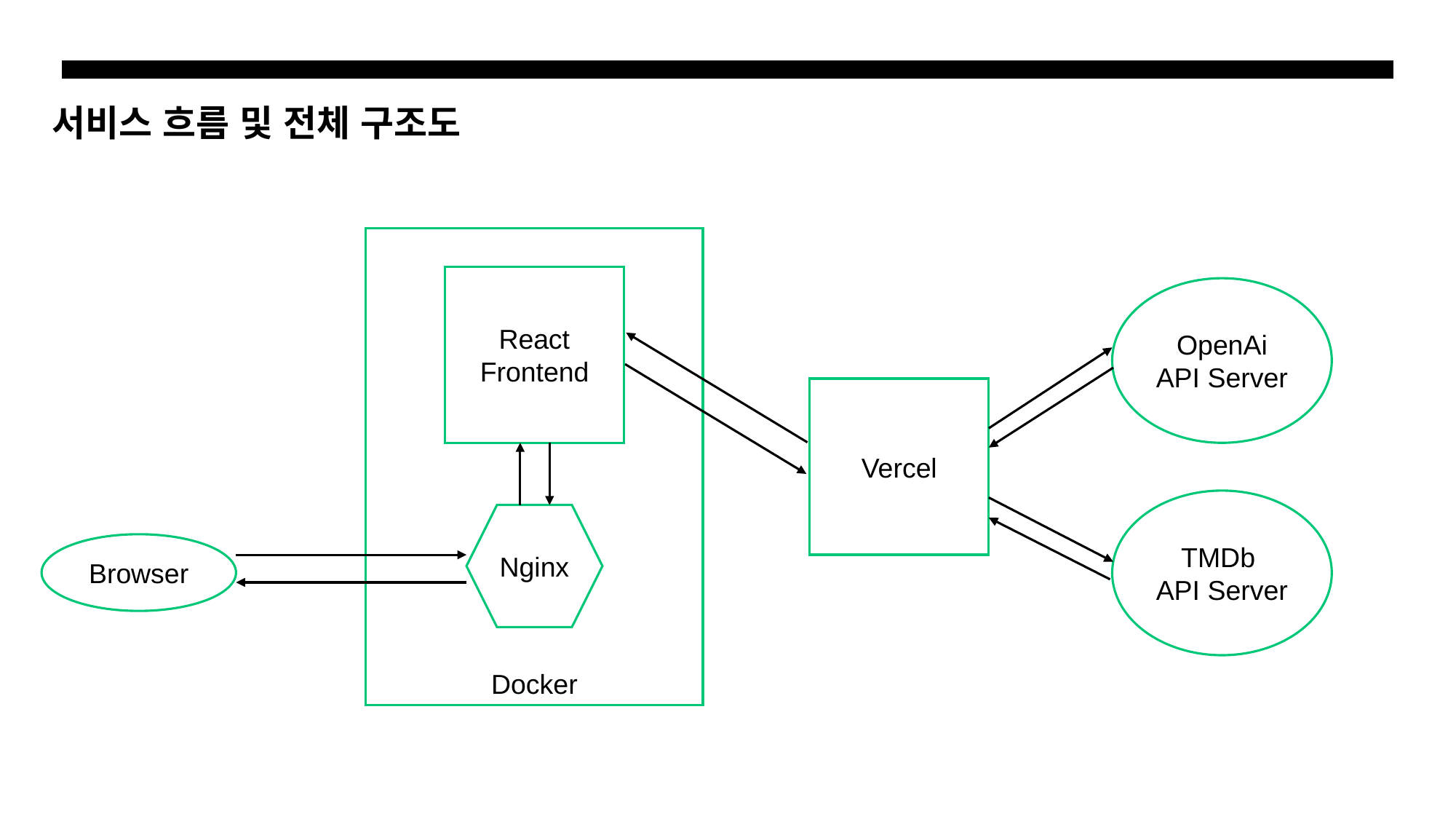

서비스 흐름 및 전체 구조도
Docker
React Frontend
OpenAi API Server
Vercel
TMDb
API Server
Nginx
Browser